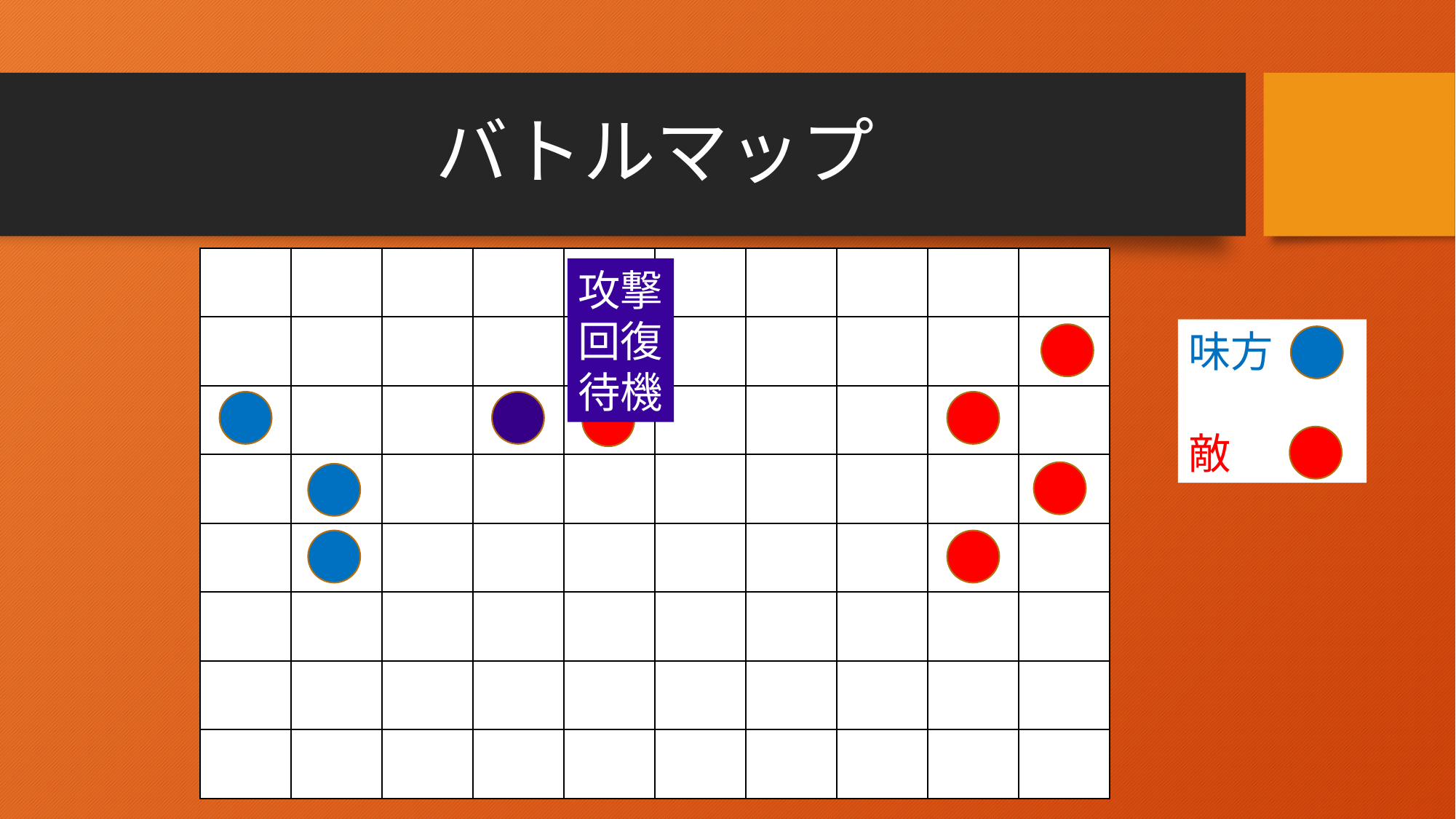

# バトルマップ
|  |  |  |  |  |  |  |  |  |  |
| --- | --- | --- | --- | --- | --- | --- | --- | --- | --- |
|  |  |  |  |  |  |  |  |  |  |
|  |  |  |  |  |  |  |  |  |  |
|  |  |  |  |  |  |  |  |  |  |
|  |  |  |  |  |  |  |  |  |  |
|  |  |  |  |  |  |  |  |  |  |
|  |  |  |  |  |  |  |  |  |  |
|  |  |  |  |  |  |  |  |  |  |
攻撃
回復
待機
味方

敵